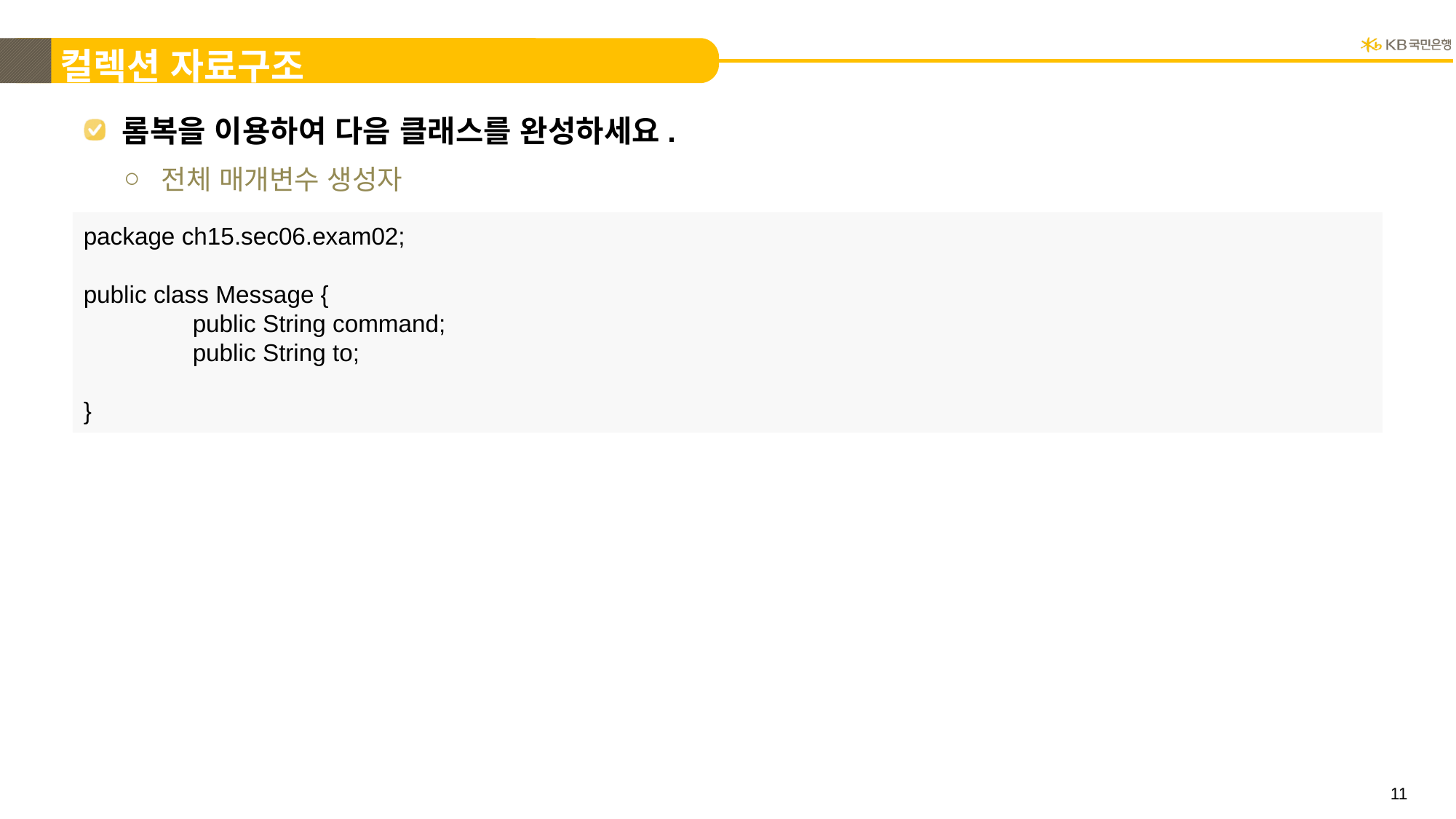

컬렉션 자료구조
# 롬복을 이용하여 다음 클래스를 완성하세요.
전체 매개변수 생성자

package ch15.sec06.exam02;

public class Message {
	public String command;
	public String to;

}